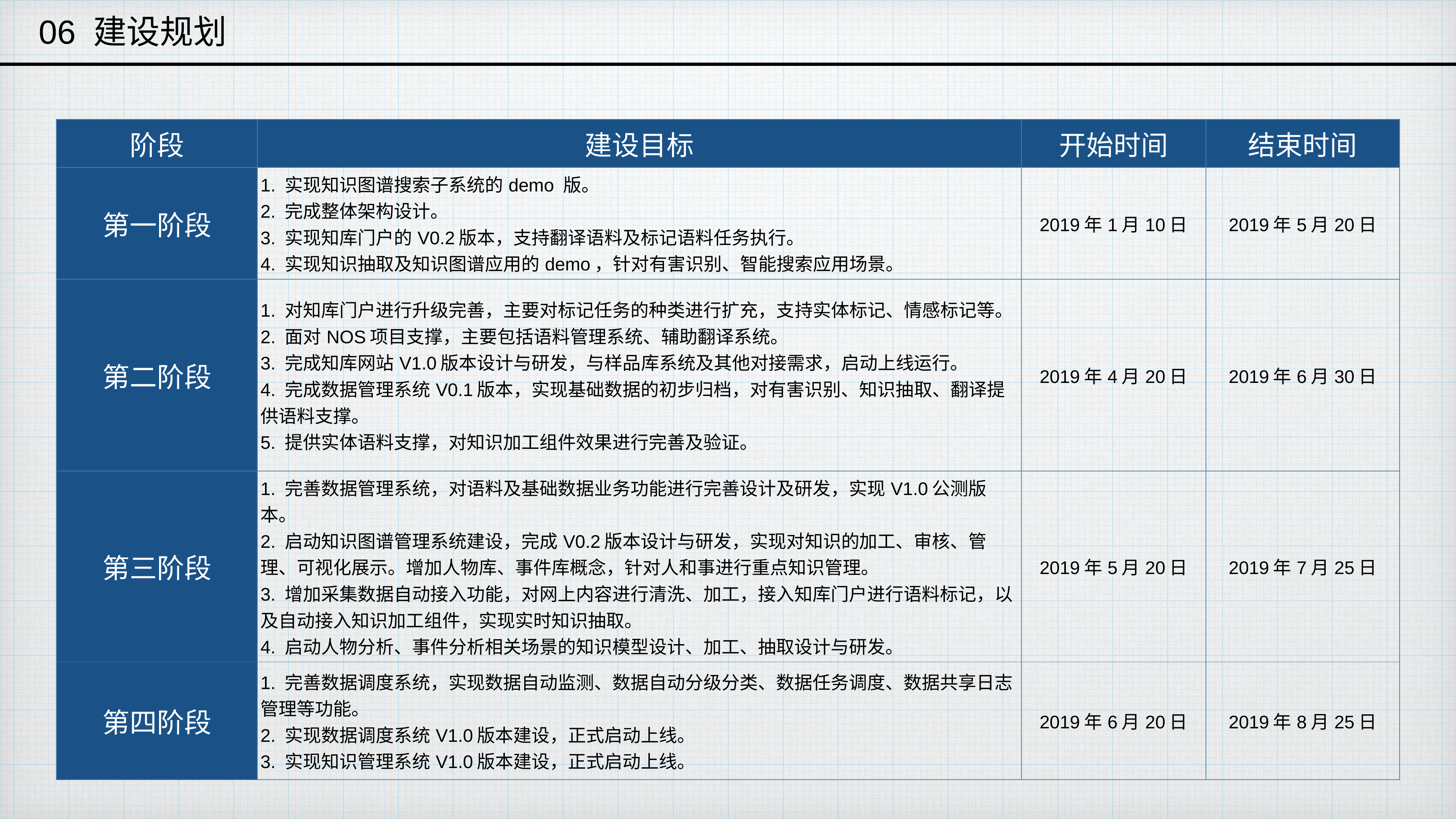

06 建设规划

| 阶段 | 建设目标 | 开始时间 | 结束时间 |
| --- | --- | --- | --- |
| 第一阶段 | 1. 实现知识图谱搜索子系统的demo 版。 2. 完成整体架构设计。 3. 实现知库门户的V0.2版本，支持翻译语料及标记语料任务执行。 4. 实现知识抽取及知识图谱应用的demo，针对有害识别、智能搜索应用场景。 | 2019年1月10日 | 2019年5月20日 |
| 第二阶段 | 1. 对知库门户进行升级完善，主要对标记任务的种类进行扩充，支持实体标记、情感标记等。 2. 面对NOS项目支撑，主要包括语料管理系统、辅助翻译系统。 3. 完成知库网站V1.0版本设计与研发，与样品库系统及其他对接需求，启动上线运行。 4. 完成数据管理系统V0.1版本，实现基础数据的初步归档，对有害识别、知识抽取、翻译提供语料支撑。 5. 提供实体语料支撑，对知识加工组件效果进行完善及验证。 | 2019年4月20日 | 2019年6月30日 |
| 第三阶段 | 1. 完善数据管理系统，对语料及基础数据业务功能进行完善设计及研发，实现V1.0公测版本。 2. 启动知识图谱管理系统建设，完成V0.2版本设计与研发，实现对知识的加工、审核、管理、可视化展示。增加人物库、事件库概念，针对人和事进行重点知识管理。 3. 增加采集数据自动接入功能，对网上内容进行清洗、加工，接入知库门户进行语料标记，以及自动接入知识加工组件，实现实时知识抽取。 4. 启动人物分析、事件分析相关场景的知识模型设计、加工、抽取设计与研发。 | 2019年5月20日 | 2019年7月25日 |
| 第四阶段 | 1. 完善数据调度系统，实现数据自动监测、数据自动分级分类、数据任务调度、数据共享日志管理等功能。 2. 实现数据调度系统V1.0版本建设，正式启动上线。 3. 实现知识管理系统V1.0版本建设，正式启动上线。 | 2019年6月20日 | 2019年8月25日 |